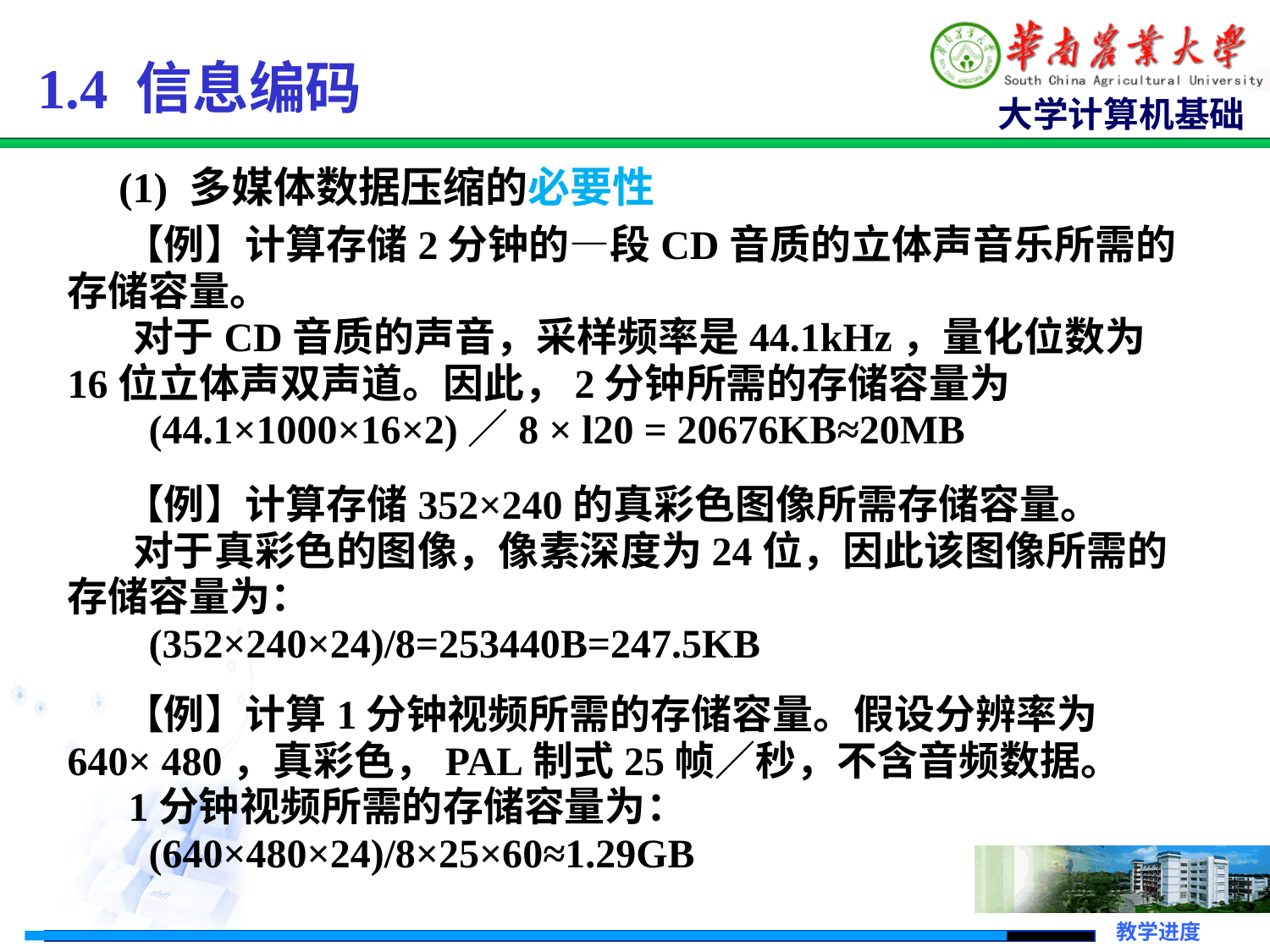

1.4 信息编码
  (1) 多媒体数据压缩的必要性
     【例】计算存储2分钟的—段CD音质的立体声音乐所需的存储容量。
      对于CD音质的声音，采样频率是44.1kHz，量化位数为16位立体声双声道。因此，2分钟所需的存储容量为
        (44.1×1000×16×2)／8 × l20 = 20676KB≈20MB
     【例】计算存储352×240的真彩色图像所需存储容量。
      对于真彩色的图像，像素深度为24位，因此该图像所需的存储容量为：
        (352×240×24)/8=253440B=247.5KB
     【例】计算1分钟视频所需的存储容量。假设分辨率为640× 480，真彩色，PAL制式25帧／秒，不含音频数据。
      1分钟视频所需的存储容量为：
        (640×480×24)/8×25×60≈1.29GB